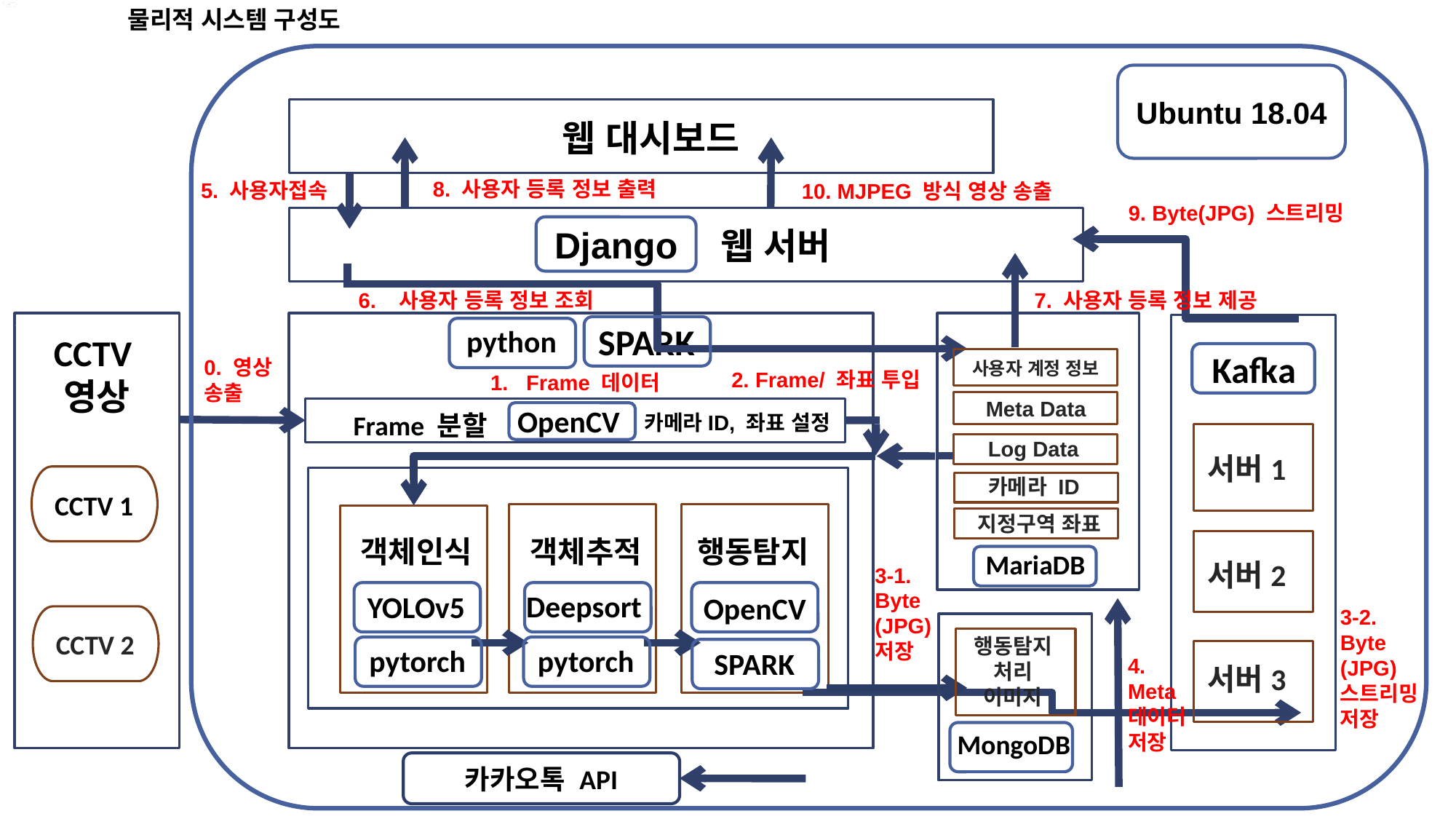

물리적 시스템 구성도

Ubuntu 18.04

웹 대시보드
8. 사용자 등록 정보 출력
5. 사용자접속
10. MJPEG 방식 영상 송출
9. Byte(JPG) 스트리밍

Django
웹 서버
6.   사용자 등록 정보 조회
7. 사용자 등록 정보 제공

SPARK

python

CCTV
영상
Kafka

0. 영상
송출

사용자 계정 정보
2. Frame/ 좌표 투입
1.   Frame 데이터
Meta Data

OpenCV

Frame 분할
카메라ID, 좌표 설정

Log Data

서버1

카메라 ID

CCTV 1
 지정구역 좌표

행동탐지
객체인식
객체추적

MariaDB

서버2
3-1.
Byte
(JPG)
저장
Deepsort
YOLOv5

OpenCV
3-2.
Byte
(JPG)
스트리밍
저장

CCTV 2
행동탐지
처리
이미지

pytorch
pytorch

SPARK

4.
Meta
데이터
저장
서버3
MongoDB

카카오톡 API